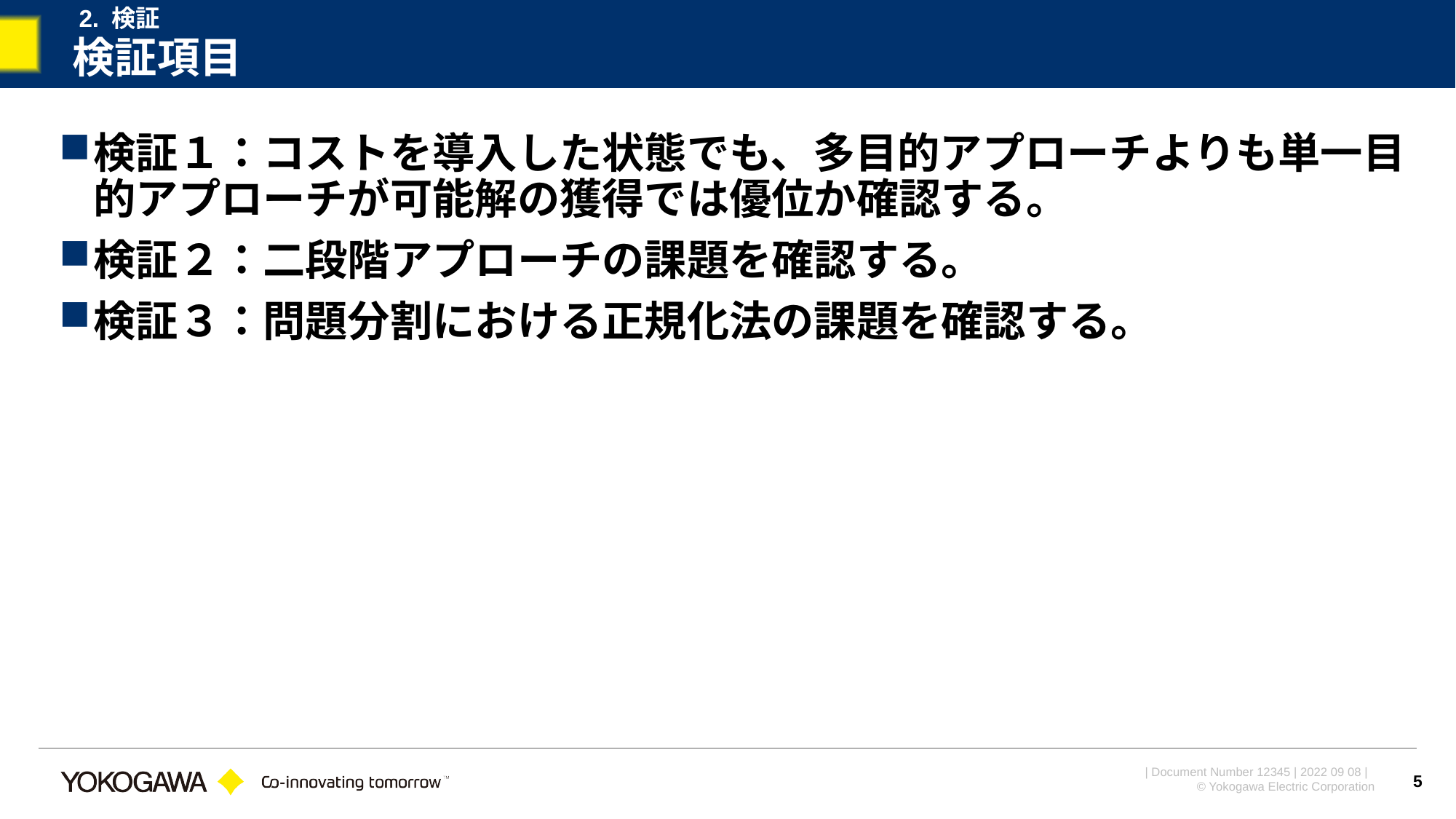

2. 検証
# 検証項目
検証１：コストを導入した状態でも、多目的アプローチよりも単一目的アプローチが可能解の獲得では優位か確認する。
検証２：二段階アプローチの課題を確認する。
検証３：問題分割における正規化法の課題を確認する。
5